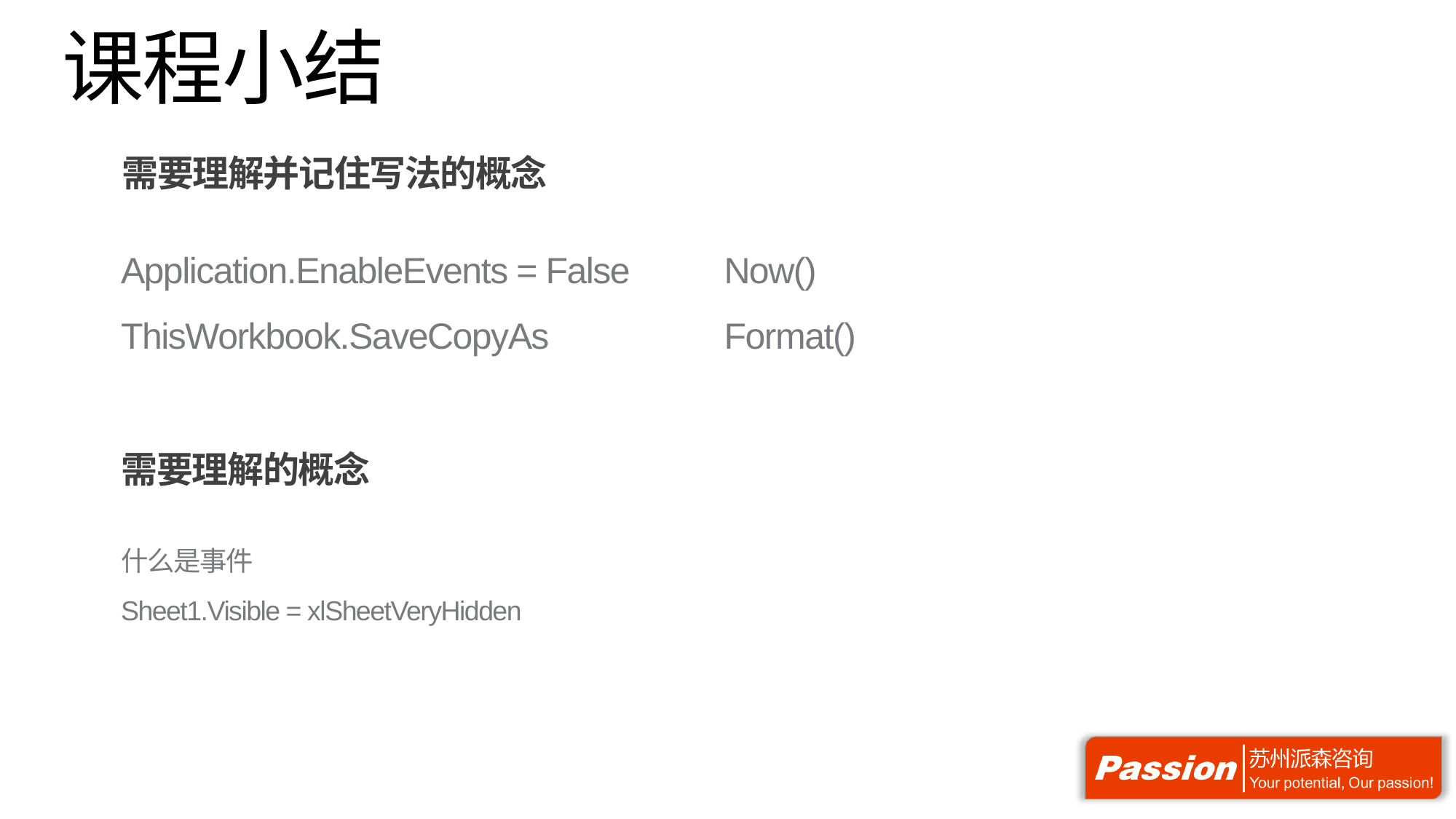

# 课程小结
需要理解并记住写法的概念
Now()
Format()
Application.EnableEvents = False
ThisWorkbook.SaveCopyAs
需要理解的概念
什么是事件
Sheet1.Visible = xlSheetVeryHidden